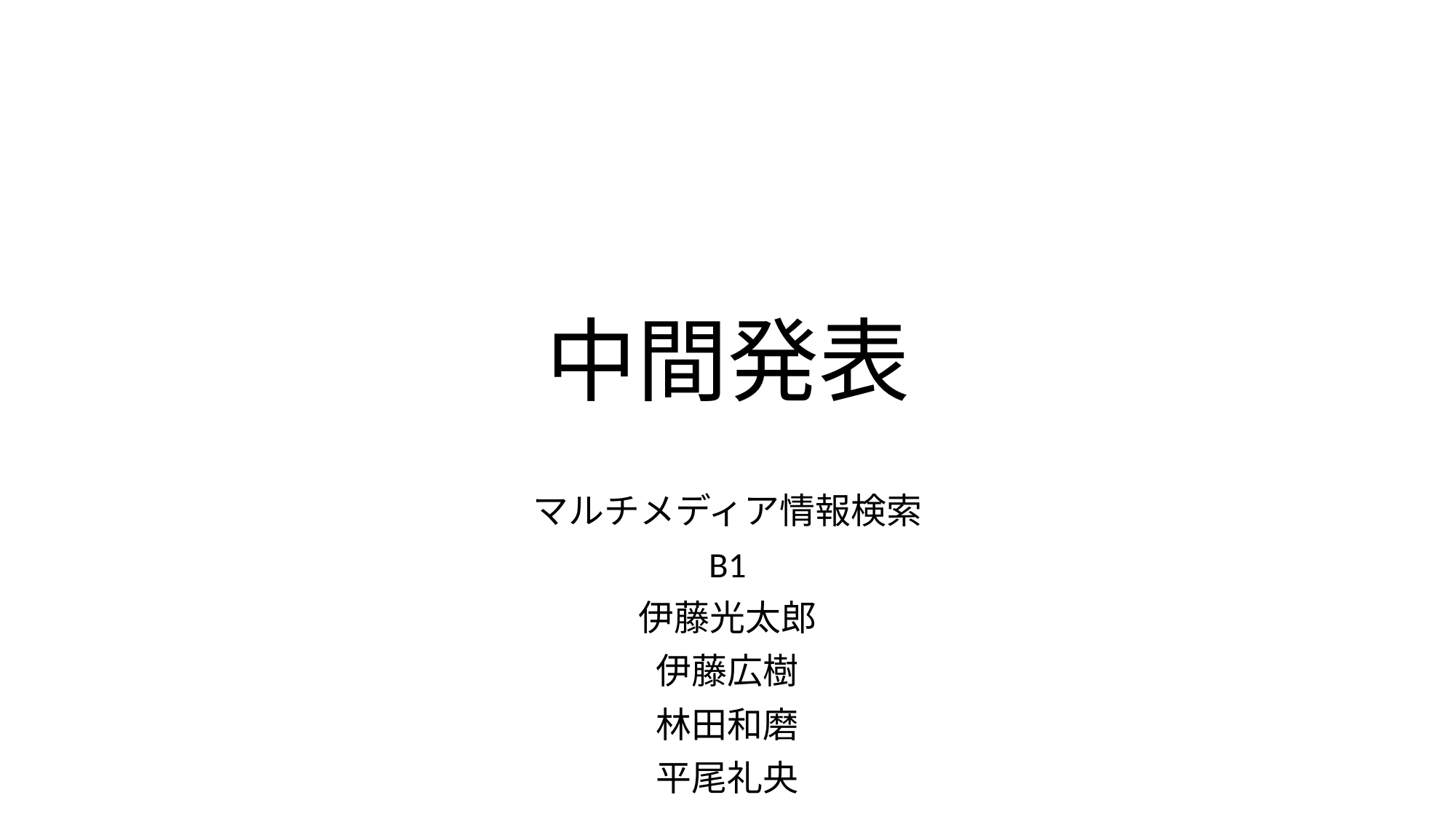

# 中間発表

マルチメディア情報検索
B1
伊藤光太郎
伊藤広樹
林田和磨
平尾礼央